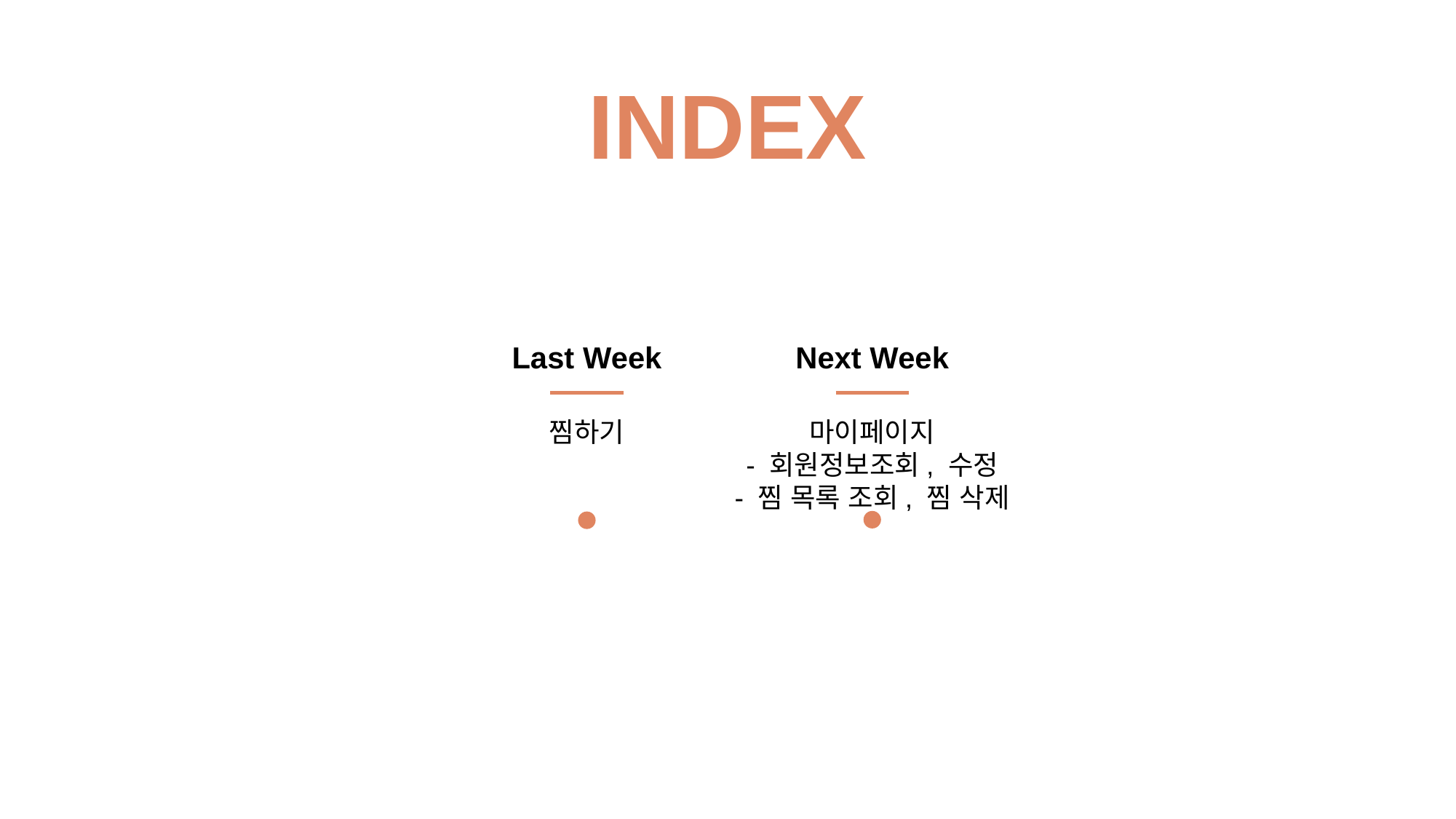

INDEX
Last Week
찜하기

Next Week

마이페이지
- 회원정보조회, 수정
- 찜 목록 조회, 찜 삭제